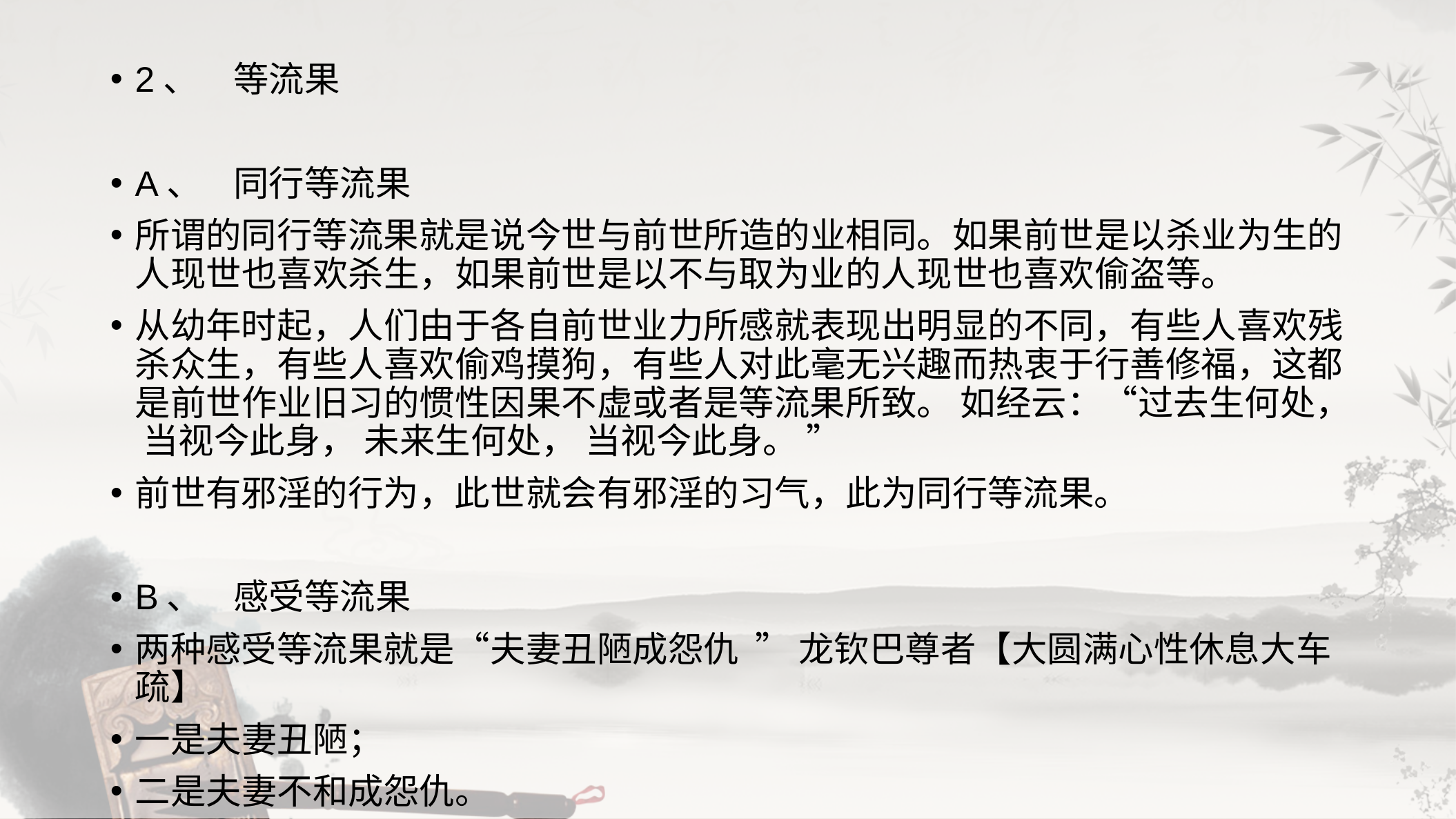

2、	等流果

A、	同行等流果
所谓的同行等流果就是说今世与前世所造的业相同。如果前世是以杀业为生的人现世也喜欢杀生，如果前世是以不与取为业的人现世也喜欢偷盗等。
从幼年时起，人们由于各自前世业力所感就表现出明显的不同，有些人喜欢残杀众生，有些人喜欢偷鸡摸狗，有些人对此毫无兴趣而热衷于行善修福，这都是前世作业旧习的惯性因果不虚或者是等流果所致。 如经云：“过去生何处， 当视今此身， 未来生何处， 当视今此身。 ”
前世有邪淫的行为，此世就会有邪淫的习气，此为同行等流果。

B、	感受等流果
两种感受等流果就是“夫妻丑陋成怨仇  ” 龙钦巴尊者【大圆满心性休息大车疏】
一是夫妻丑陋；
二是夫妻不和成怨仇。